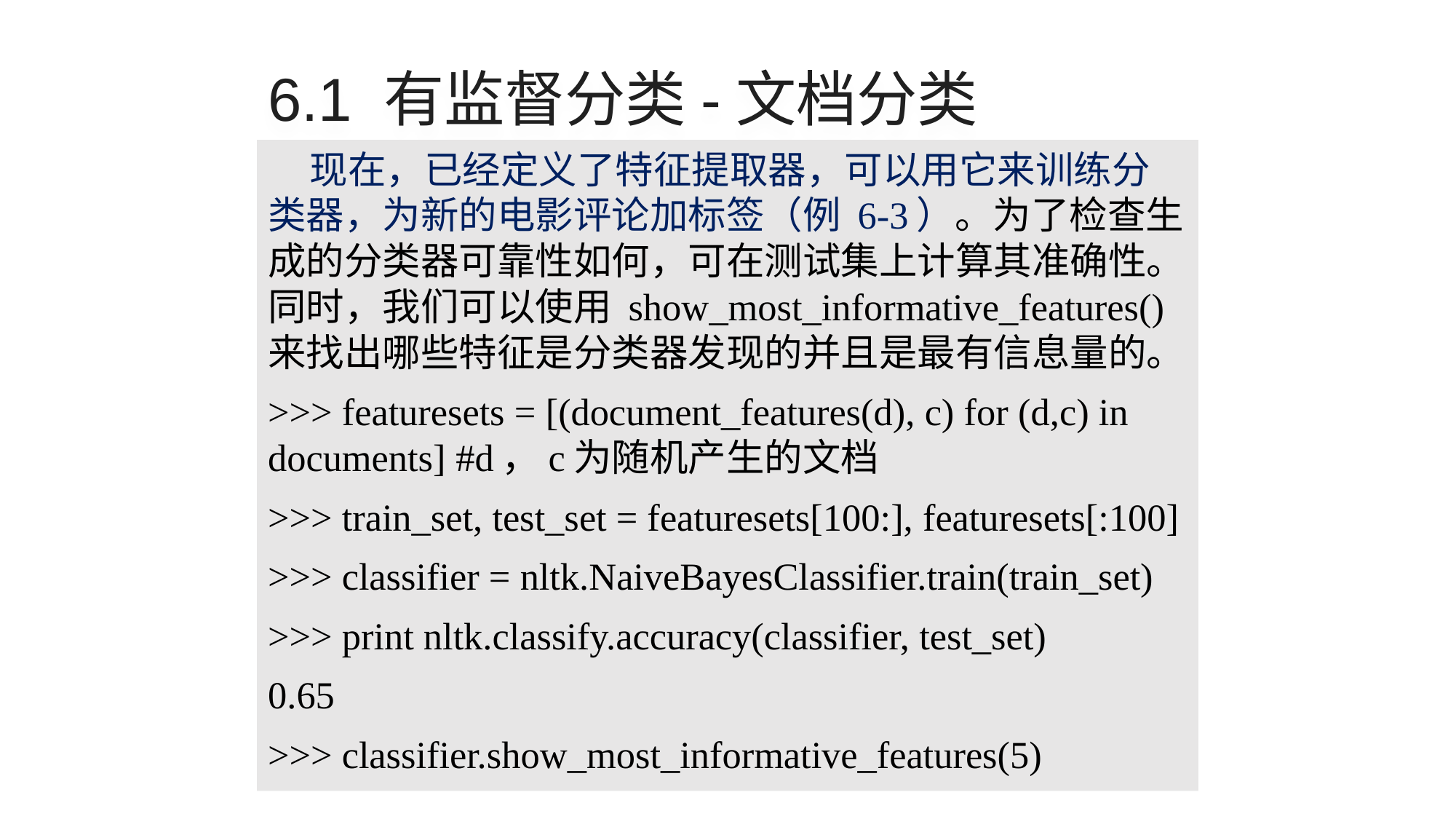

# 6.1 有监督分类-文档分类
现在，已经定义了特征提取器，可以用它来训练分类器，为新的电影评论加标签（例 6-3）。为了检查生成的分类器可靠性如何，可在测试集上计算其准确性。同时，我们可以使用 show_most_informative_features()来找出哪些特征是分类器发现的并且是最有信息量的。
>>> featuresets = [(document_features(d), c) for (d,c) in documents] #d，c为随机产生的文档
>>> train_set, test_set = featuresets[100:], featuresets[:100]
>>> classifier = nltk.NaiveBayesClassifier.train(train_set)
>>> print nltk.classify.accuracy(classifier, test_set)
0.65
>>> classifier.show_most_informative_features(5)